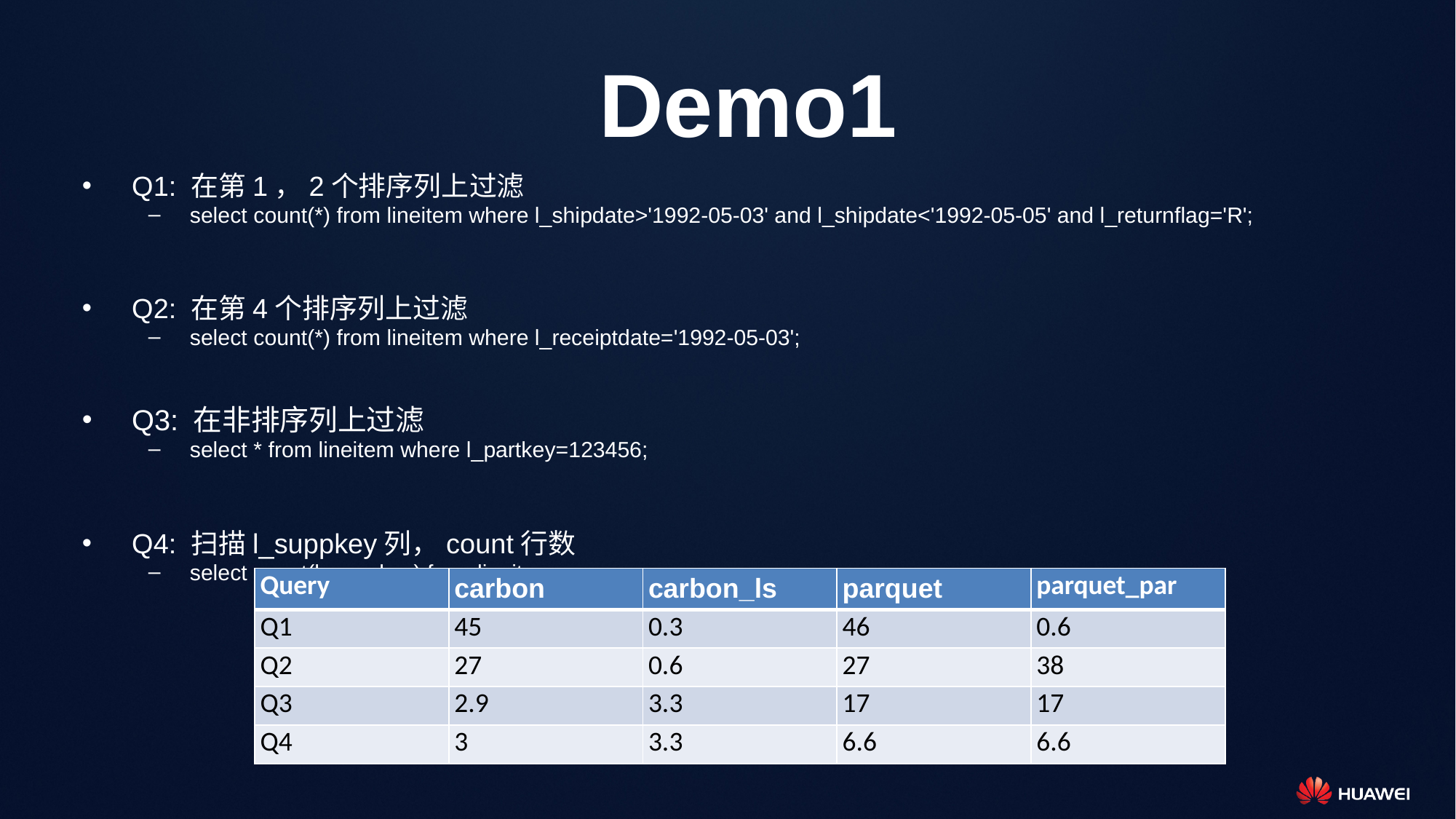

# Demo1
Q1: 在第1，2个排序列上过滤
select count(*) from lineitem where l_shipdate>'1992-05-03' and l_shipdate<'1992-05-05' and l_returnflag='R';

Q2: 在第4个排序列上过滤
select count(*) from lineitem where l_receiptdate='1992-05-03';

Q3: 在非排序列上过滤
select * from lineitem where l_partkey=123456;

Q4: 扫描l_suppkey列，count行数
select count(l_suppkey) from lineitem;
| Query | carbon | carbon\_ls | parquet | parquet\_par |
| --- | --- | --- | --- | --- |
| Q1 | 45 | 0.3 | 46 | 0.6 |
| Q2 | 27 | 0.6 | 27 | 38 |
| Q3 | 2.9 | 3.3 | 17 | 17 |
| Q4 | 3 | 3.3 | 6.6 | 6.6 |